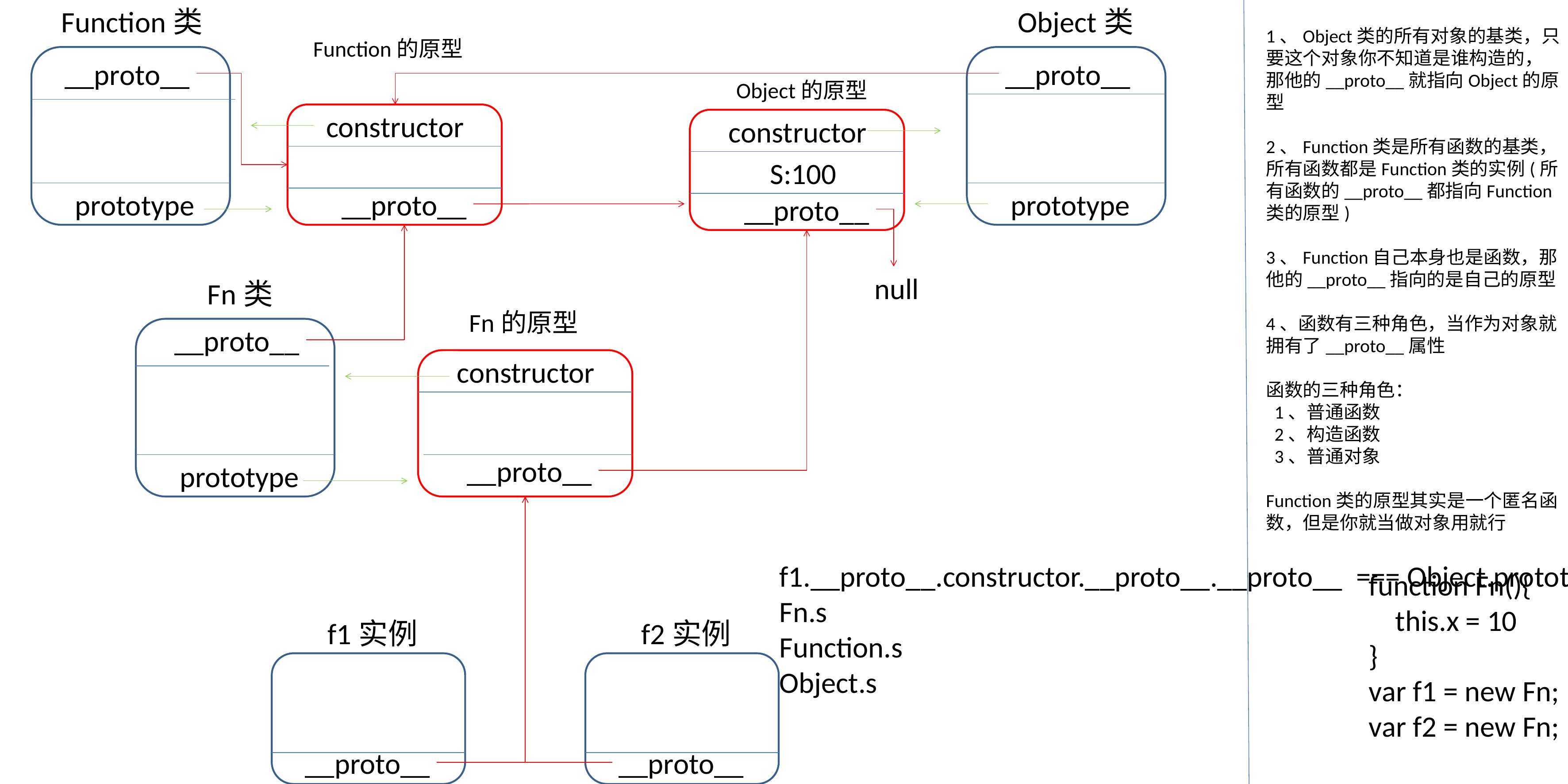

Function类
Object类
1、Object类的所有对象的基类，只要这个对象你不知道是谁构造的，那他的__proto__就指向Object的原型

2、Function类是所有函数的基类，所有函数都是Function类的实例(所有函数的__proto__都指向Function类的原型)

3、Function自己本身也是函数，那他的__proto__指向的是自己的原型

4、函数有三种角色，当作为对象就拥有了__proto__属性

函数的三种角色：
  1、普通函数
  2、构造函数
  3、普通对象

Function类的原型其实是一个匿名函数，但是你就当做对象用就行

Function的原型

__proto__
__proto__
Object的原型

constructor

constructor
S:100
prototype
__proto__
prototype
__proto__
null
Fn类
Fn的原型

__proto__

constructor
__proto__
prototype
f1.__proto__.constructor.__proto__.__proto__  === Object.prototype
Fn.s
Function.s
Object.s
        function Fn(){
            this.x = 10
        }
        var f1 = new Fn;
        var f2 = new Fn;

f1实例
f2实例

__proto__
__proto__